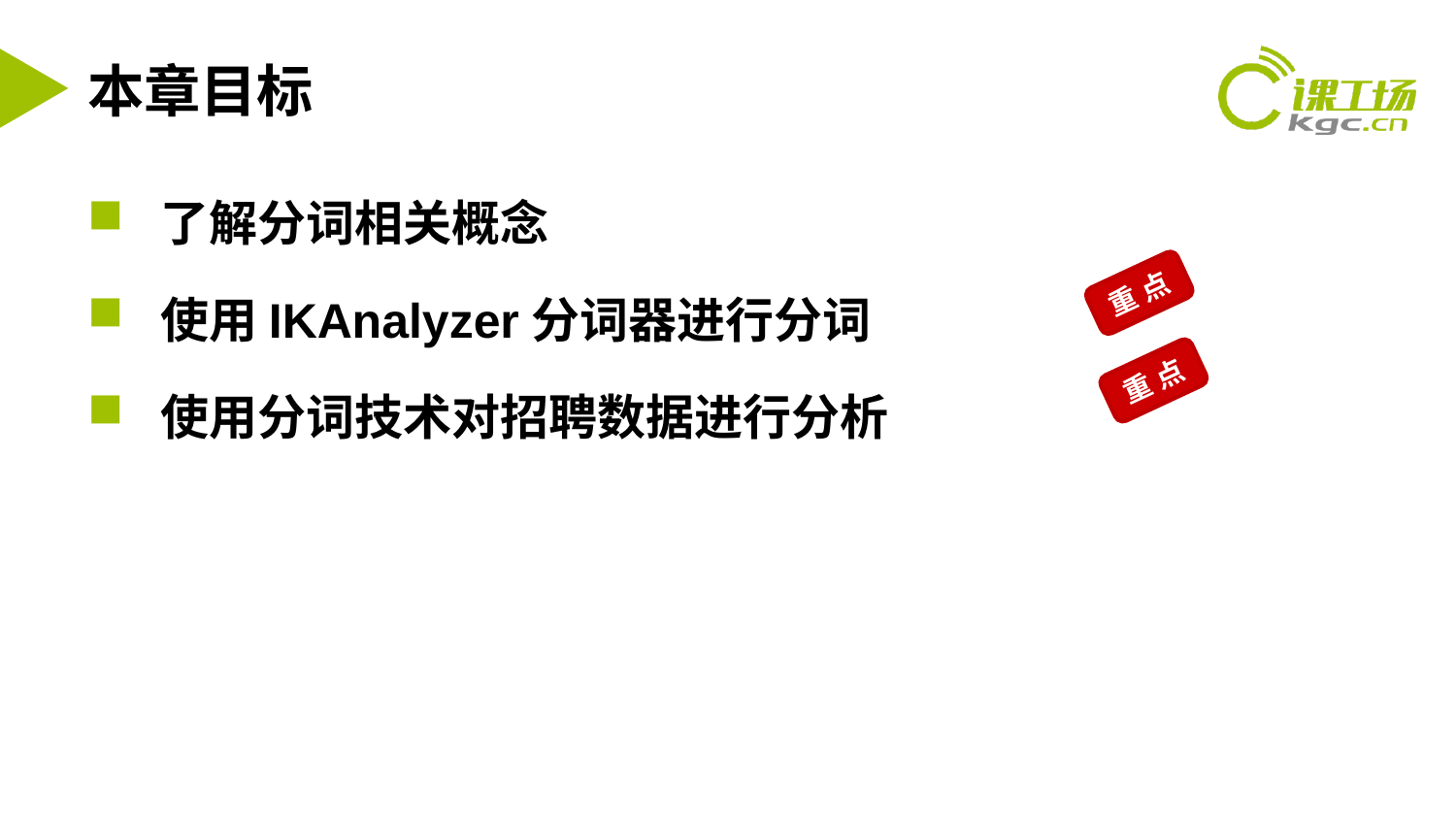

# 本章目标
了解分词相关概念
使用IKAnalyzer分词器进行分词
使用分词技术对招聘数据进行分析

重 点
重 点